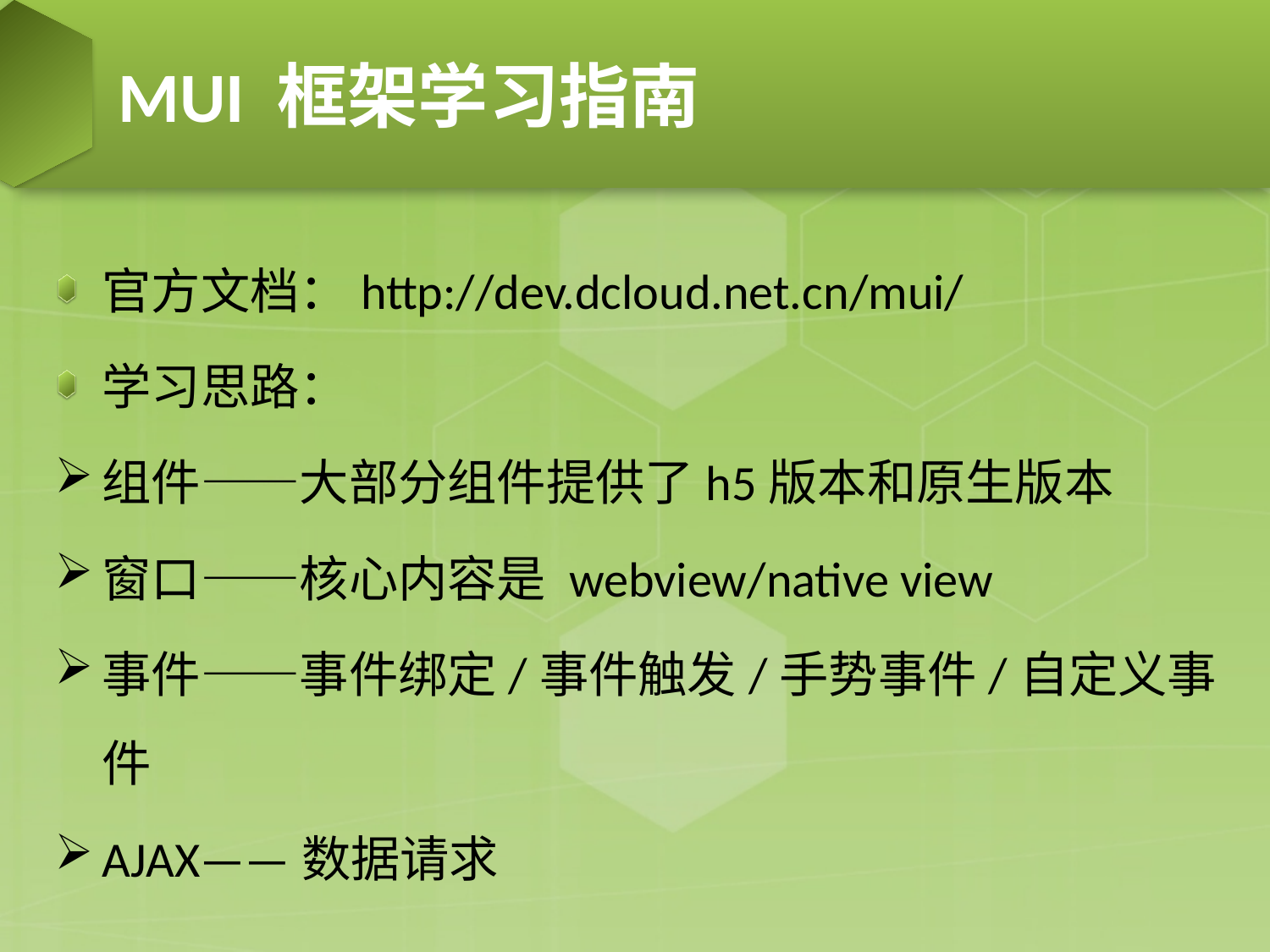

# MUI 框架学习指南
官方文档：http://dev.dcloud.net.cn/mui/
学习思路：
组件——大部分组件提供了h5版本和原生版本
窗口——核心内容是 webview/native view
事件——事件绑定/事件触发/手势事件/自定义事件
AJAX——数据请求